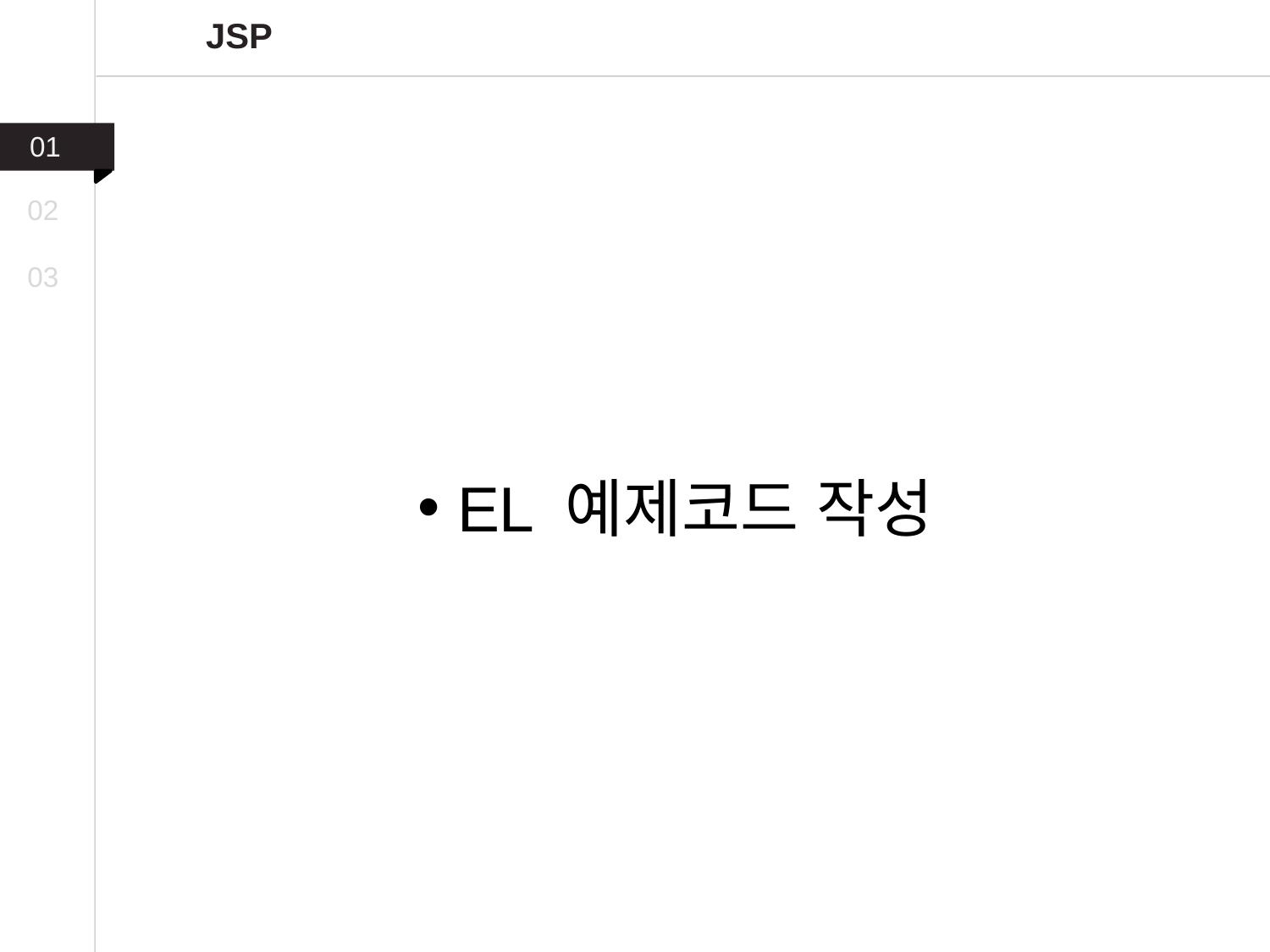

JSP
01

02
03
EL 예제코드 작성